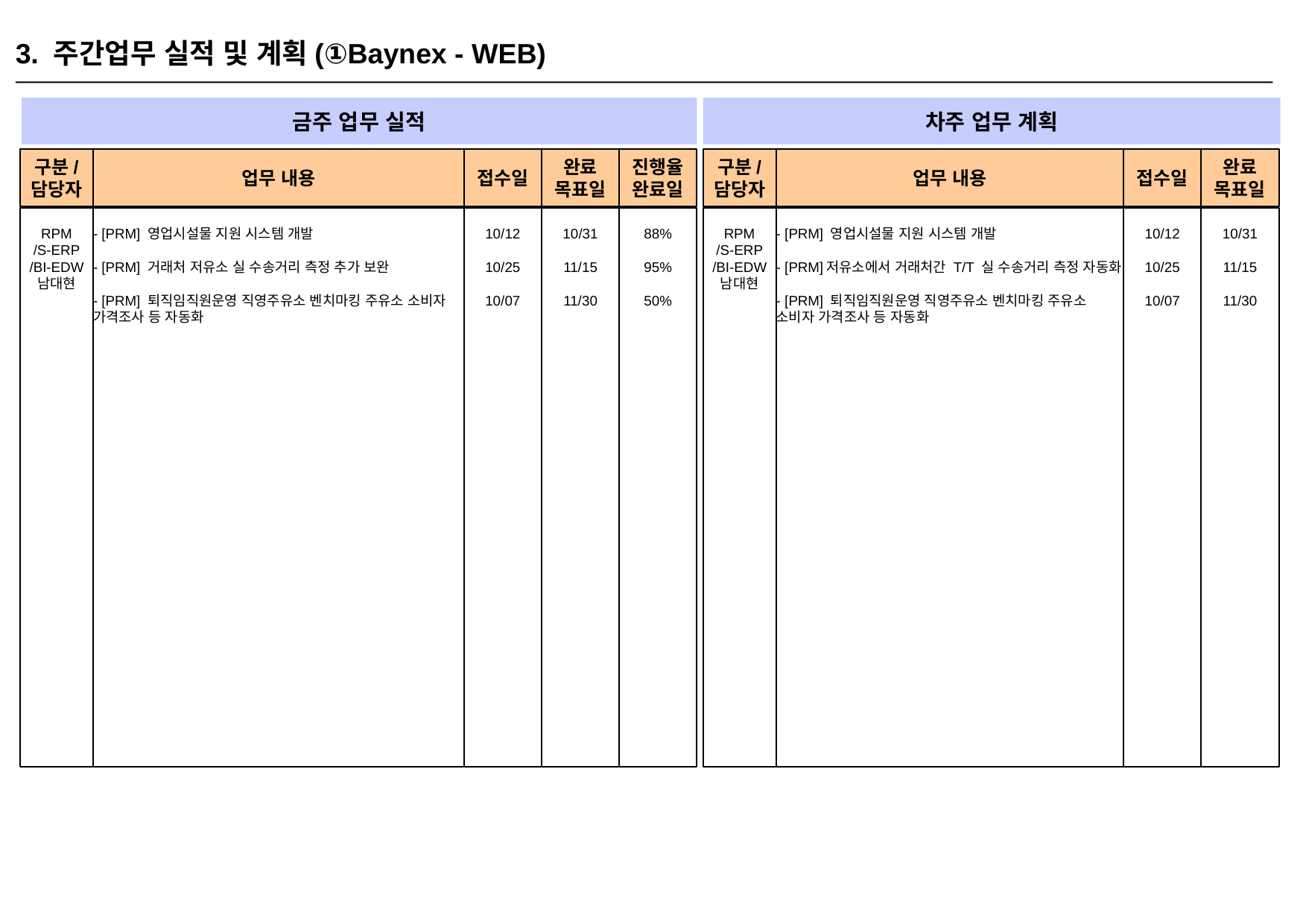

3. 주간업무 실적 및 계획(①Baynex - WEB)

금주 업무 실적
차주 업무 계획
구분/
담당자
업무 내용
접수일
완료
목표일
진행율
완료일
구분/
담당자
업무 내용
접수일
완료
목표일
RPM
/S-ERP
/BI-EDW
남대현
- [PRM] 영업시설물 지원 시스템 개발
- [PRM] 거래처 저유소 실 수송거리 측정 추가 보완
- [PRM] 퇴직임직원운영 직영주유소 벤치마킹 주유소 소비자 가격조사 등 자동화
10/12
10/25
10/07
10/31
11/15
11/30
88%
95%
50%
RPM
/S-ERP
/BI-EDW
남대현
- [PRM] 영업시설물 지원 시스템 개발
- [PRM]저유소에서 거래처간 T/T 실 수송거리 측정 자동화
- [PRM] 퇴직임직원운영 직영주유소 벤치마킹 주유소 소비자 가격조사 등 자동화
10/12
10/25
10/07
10/31
11/15
11/30